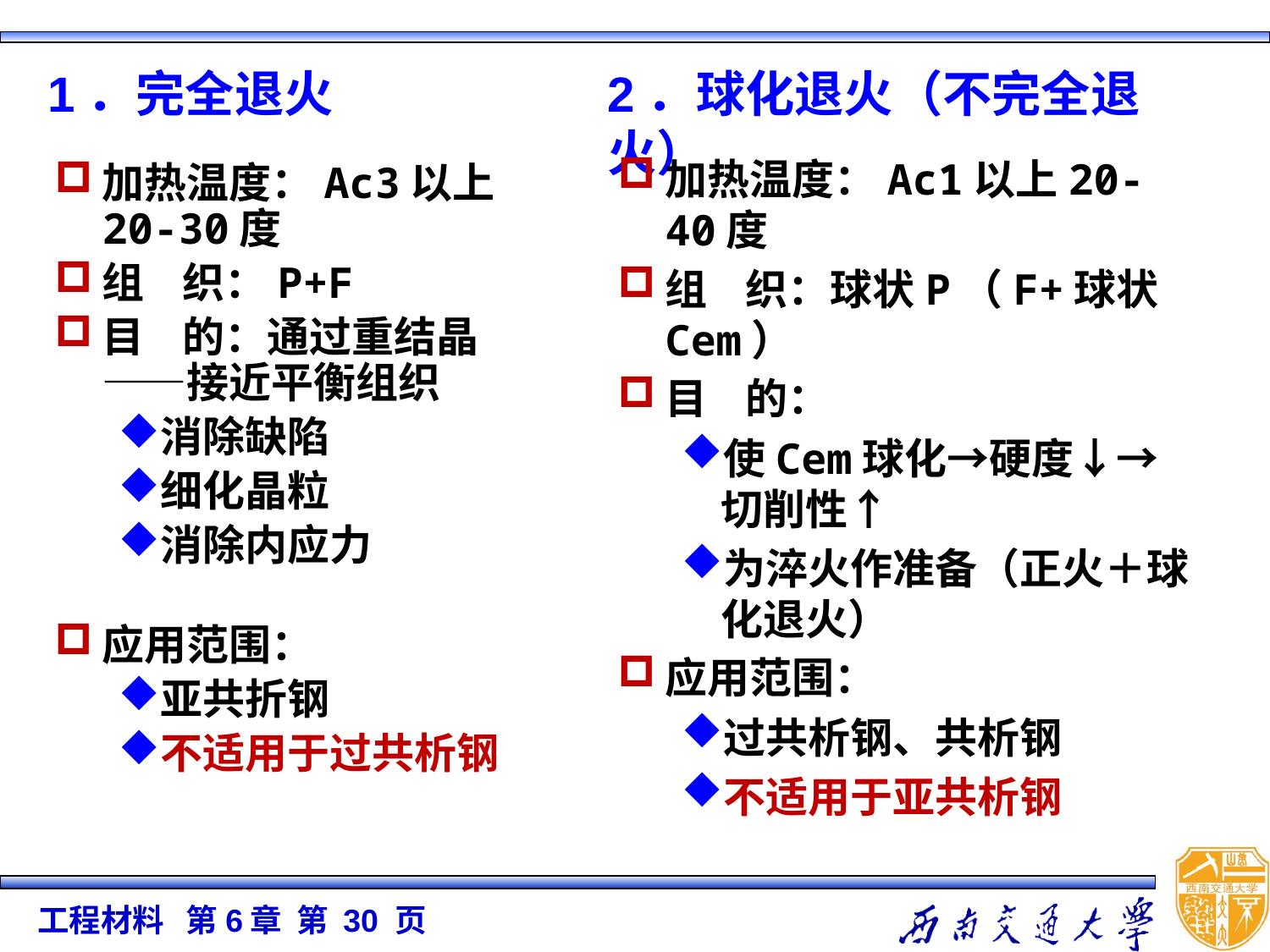

# 1．完全退火
2．球化退火（不完全退火）
加热温度：Ac1以上20-40度
组    织：球状P（F+球状Cem）
目    的：
使Cem球化→硬度↓→切削性↑
为淬火作准备（正火＋球化退火）
应用范围：
过共析钢、共析钢
不适用于亚共析钢
加热温度：Ac3以上20-30度
组    织：P+F
目    的：通过重结晶——接近平衡组织
消除缺陷
细化晶粒
消除内应力
应用范围：
亚共折钢
不适用于过共析钢